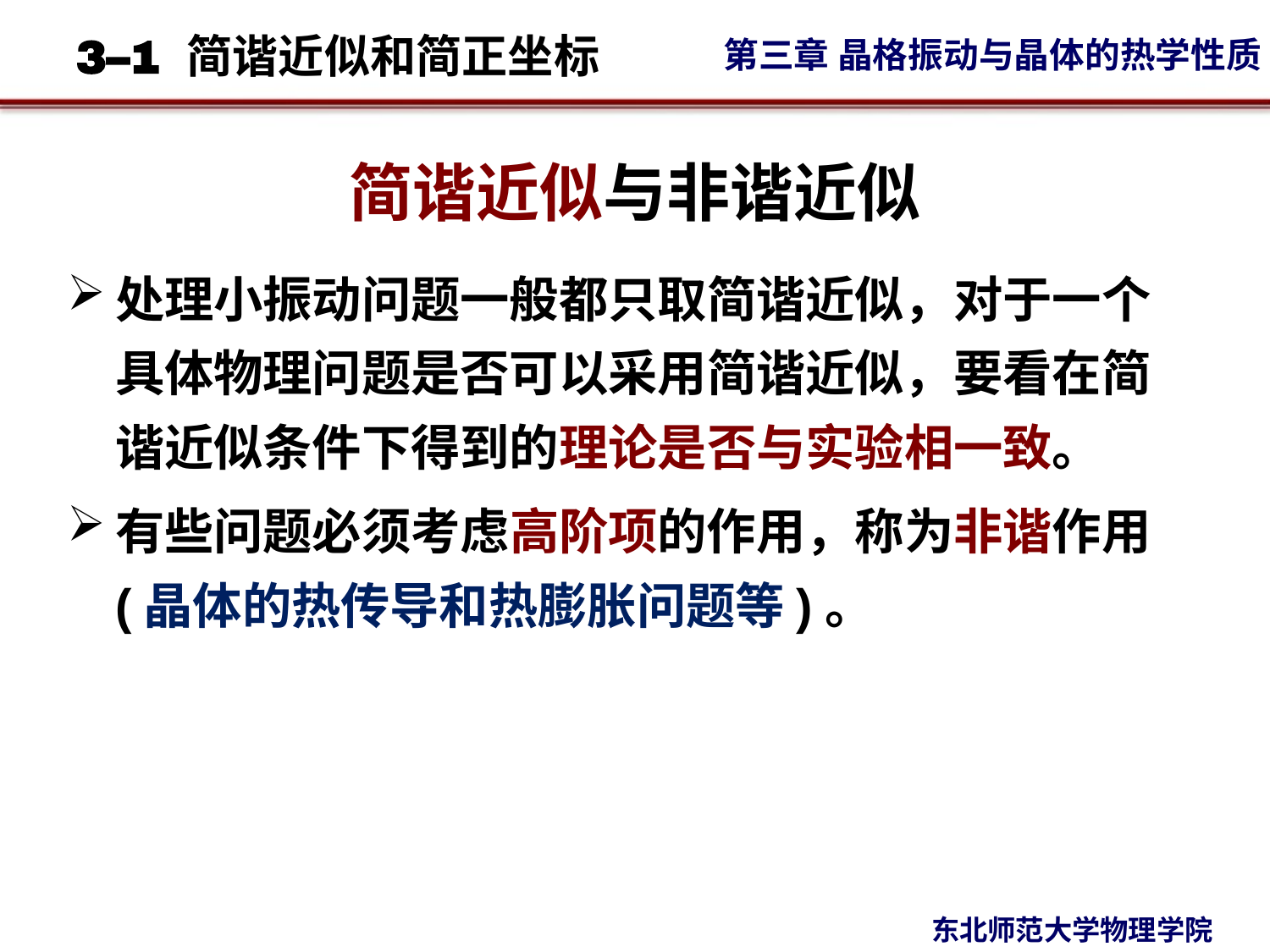

# 简谐近似与非谐近似
处理小振动问题一般都只取简谐近似，对于一个具体物理问题是否可以采用简谐近似，要看在简谐近似条件下得到的理论是否与实验相一致。
有些问题必须考虑高阶项的作用，称为非谐作用(晶体的热传导和热膨胀问题等)。